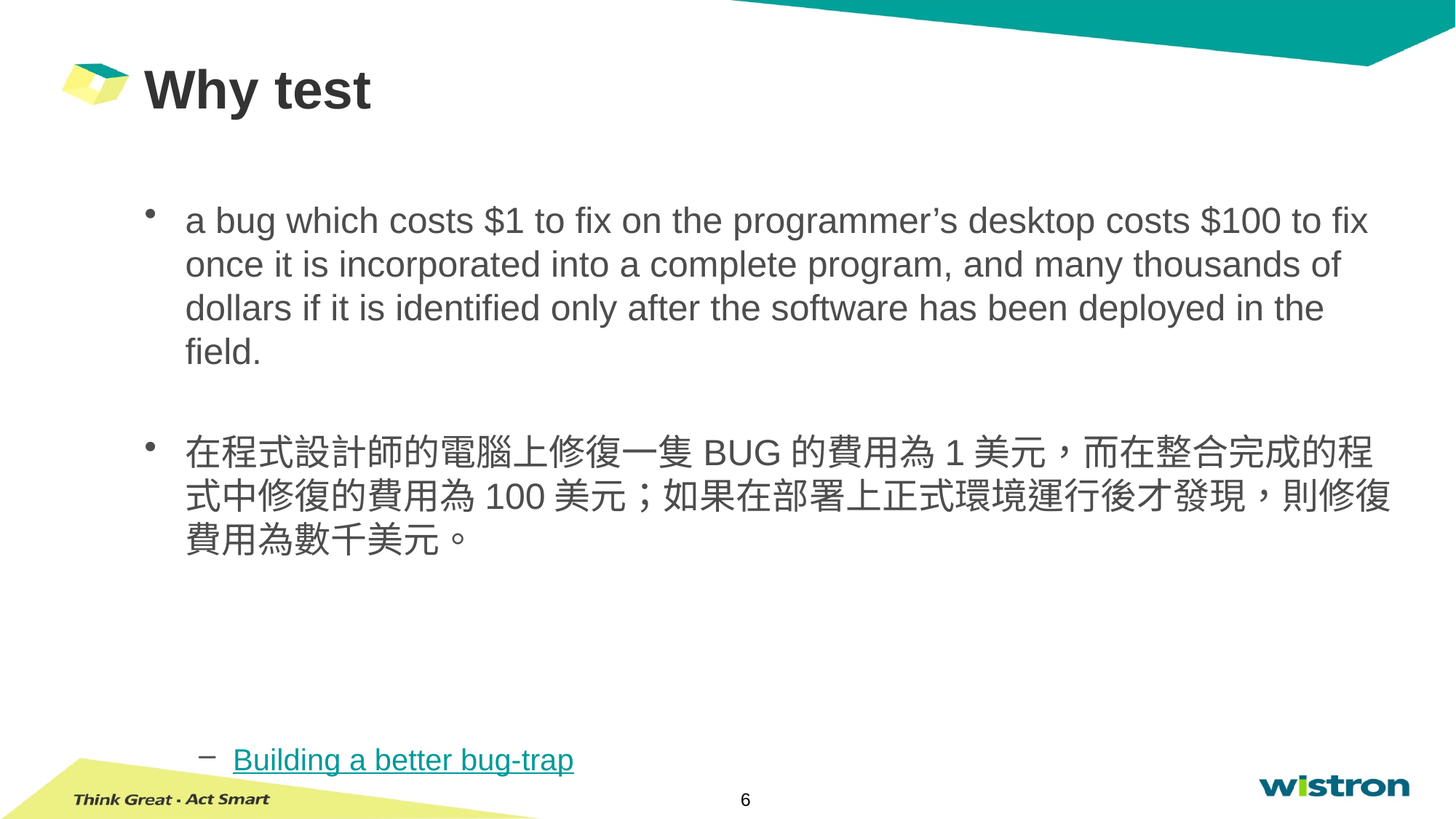

# Why test
a bug which costs $1 to fix on the programmer’s desktop costs $100 to fix once it is incorporated into a complete program, and many thousands of dollars if it is identified only after the software has been deployed in the field.

在程式設計師的電腦上修復一隻BUG的費用為1美元，而在整合完成的程式中修復的費用為100美元；如果在部署上正式環境運行後才發現，則修復費用為數千美元。

Building a better bug-trap
6